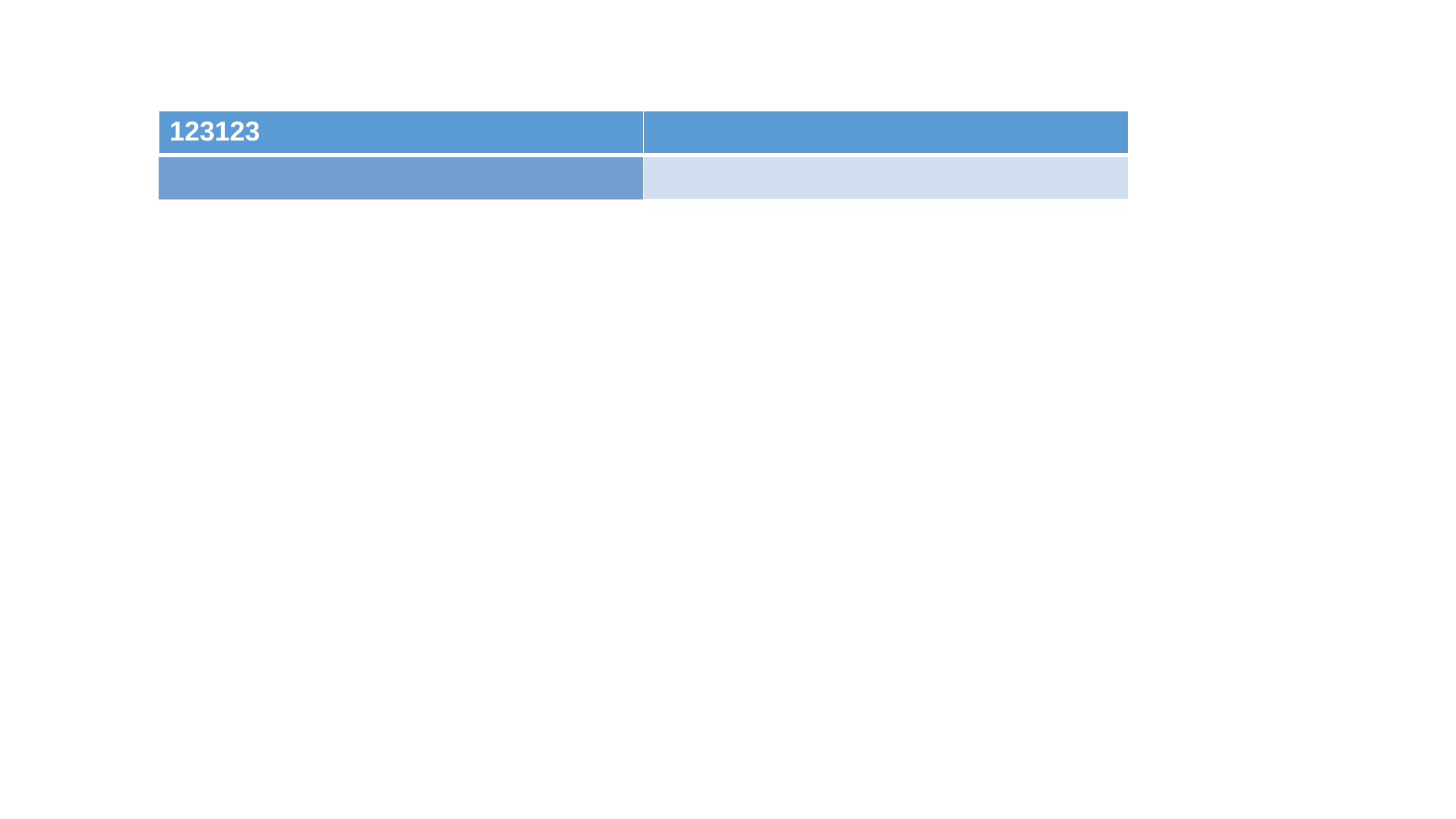

| 123123 |  |
| --- | --- |
| 投毒 |  |